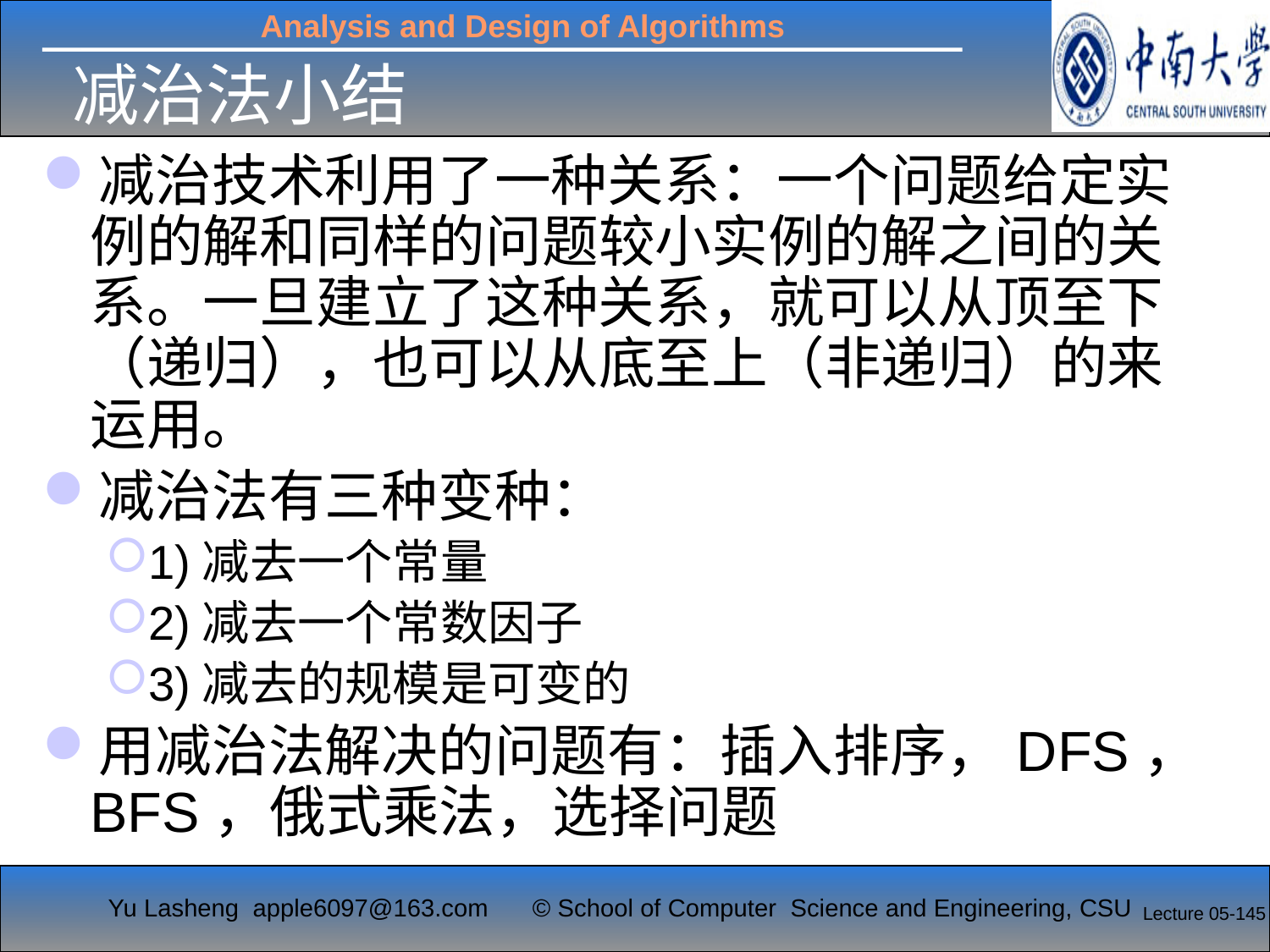

# 减治法小结
减治技术利用了一种关系：一个问题给定实例的解和同样的问题较小实例的解之间的关系。一旦建立了这种关系，就可以从顶至下（递归），也可以从底至上（非递归）的来运用。
减治法有三种变种：
1)减去一个常量
2)减去一个常数因子
3)减去的规模是可变的
用减治法解决的问题有：插入排序，DFS，BFS，俄式乘法，选择问题
Lecture 05-145